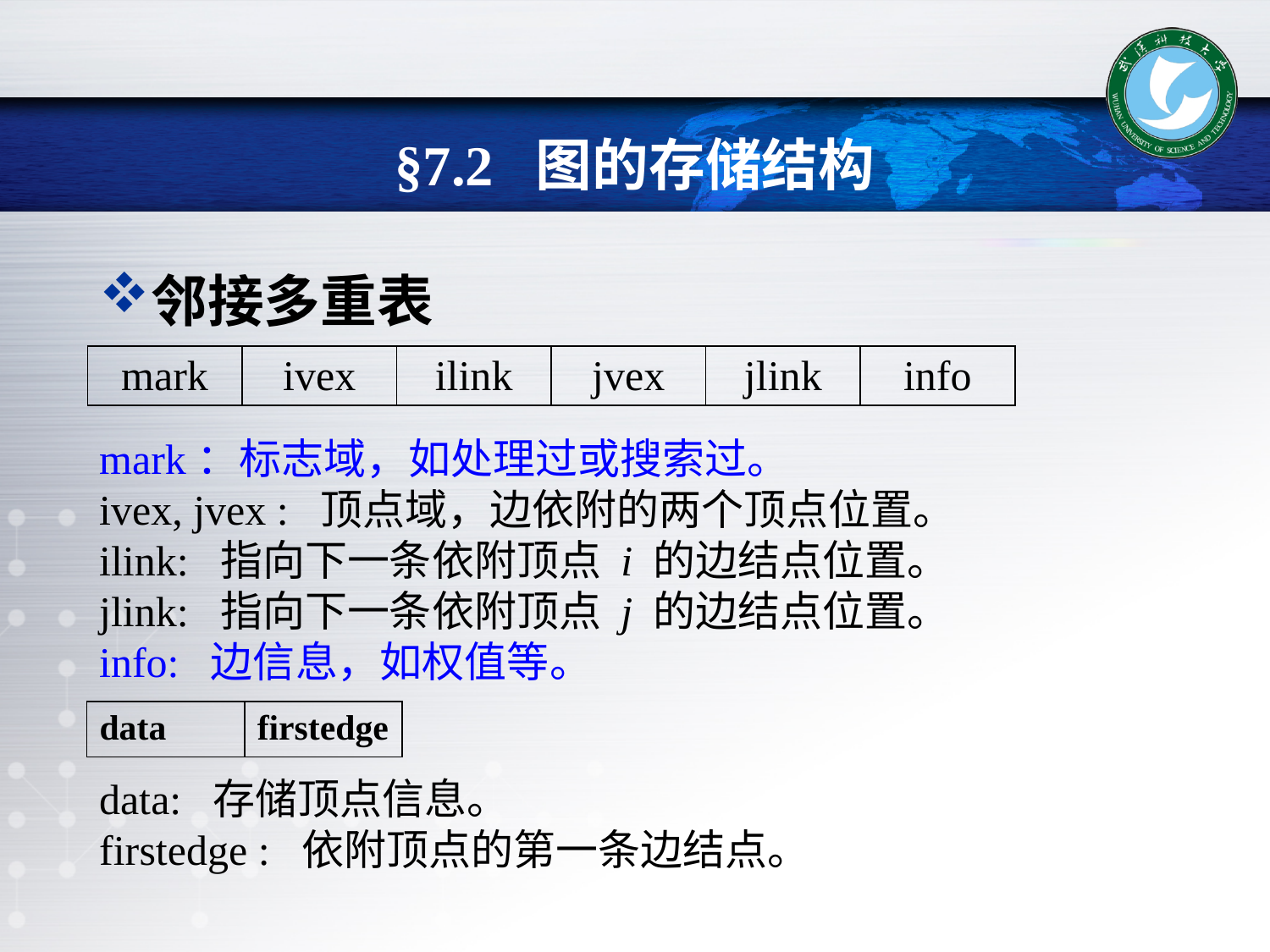

# §7.2  图的存储结构
邻接多重表

| mark | ivex | ilink | jvex | jlink | info |
| --- | --- | --- | --- | --- | --- |
mark：标志域，如处理过或搜索过。
ivex, jvex :  顶点域，边依附的两个顶点位置。
ilink:  指向下一条依附顶点 i 的边结点位置。
jlink:  指向下一条依附顶点 j 的边结点位置。
info:  边信息，如权值等。
| data | firstedge |
| --- | --- |
data:  存储顶点信息。
firstedge :  依附顶点的第一条边结点。